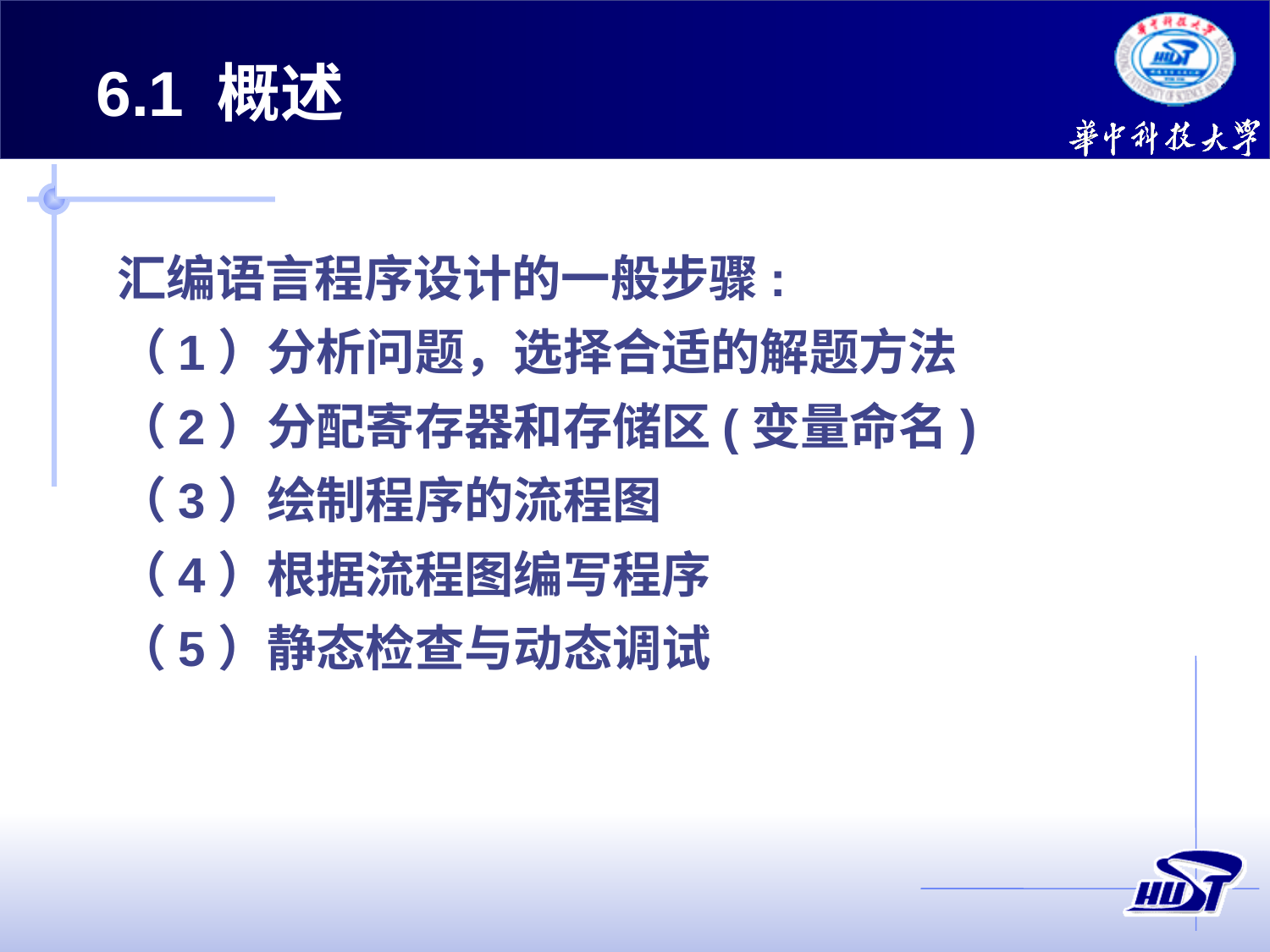

6.1 概述
汇编语言程序设计的一般步骤:
（1）分析问题，选择合适的解题方法
（2）分配寄存器和存储区(变量命名)
（3）绘制程序的流程图
（4）根据流程图编写程序
（5）静态检查与动态调试